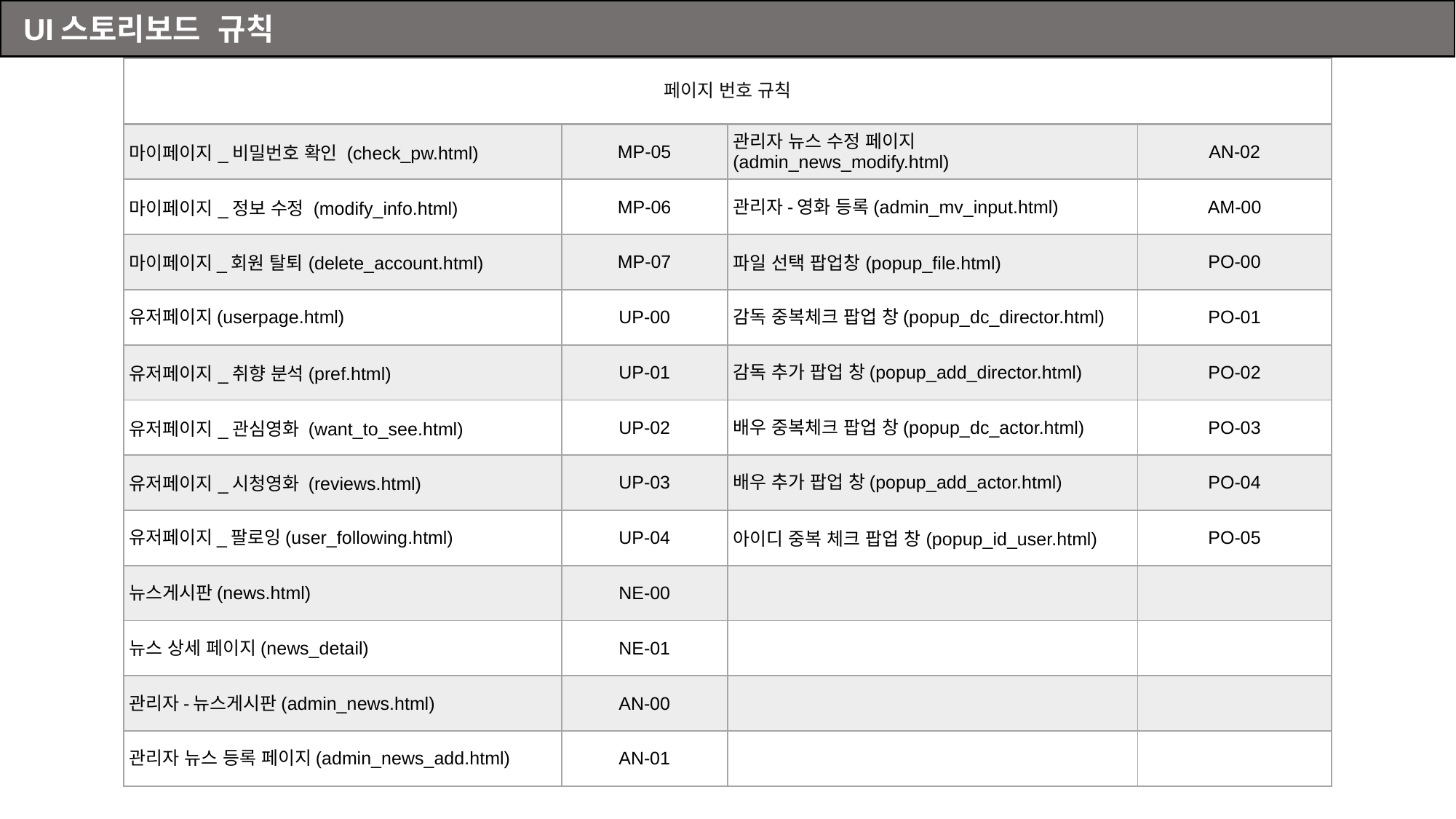

UI스토리보드  규칙

| 페이지 번호 규칙 |  |  |  |
| --- | --- | --- | --- |
| 마이페이지\_비밀번호 확인 (check\_pw.html) | MP-05 | 관리자 뉴스 수정 페이지 (admin\_news\_modify.html) | AN-02 |
| 마이페이지\_정보 수정 (modify\_info.html) | MP-06 | 관리자-영화 등록(admin\_mv\_input.html) | AM-00 |
| 마이페이지\_회원 탈퇴(delete\_account.html) | MP-07 | 파일 선택 팝업창(popup\_file.html) | PO-00 |
| 유저페이지(userpage.html) | UP-00 | 감독 중복체크 팝업 창(popup\_dc\_director.html) | PO-01 |
| 유저페이지\_취향 분석(pref.html) | UP-01 | 감독 추가 팝업 창(popup\_add\_director.html) | PO-02 |
| 유저페이지\_관심영화 (want\_to\_see.html) | UP-02 | 배우 중복체크 팝업 창(popup\_dc\_actor.html) | PO-03 |
| 유저페이지\_시청영화 (reviews.html) | UP-03 | 배우 추가 팝업 창(popup\_add\_actor.html) | PO-04 |
| 유저페이지\_팔로잉(user\_following.html) | UP-04 | 아이디 중복 체크 팝업 창(popup\_id\_user.html) | PO-05 |
| 뉴스게시판(news.html) | NE-00 |  |  |
| 뉴스 상세 페이지(news\_detail) | NE-01 |  |  |
| 관리자-뉴스게시판(admin\_news.html) | AN-00 |  |  |
| 관리자 뉴스 등록 페이지(admin\_news\_add.html) | AN-01 |  |  |